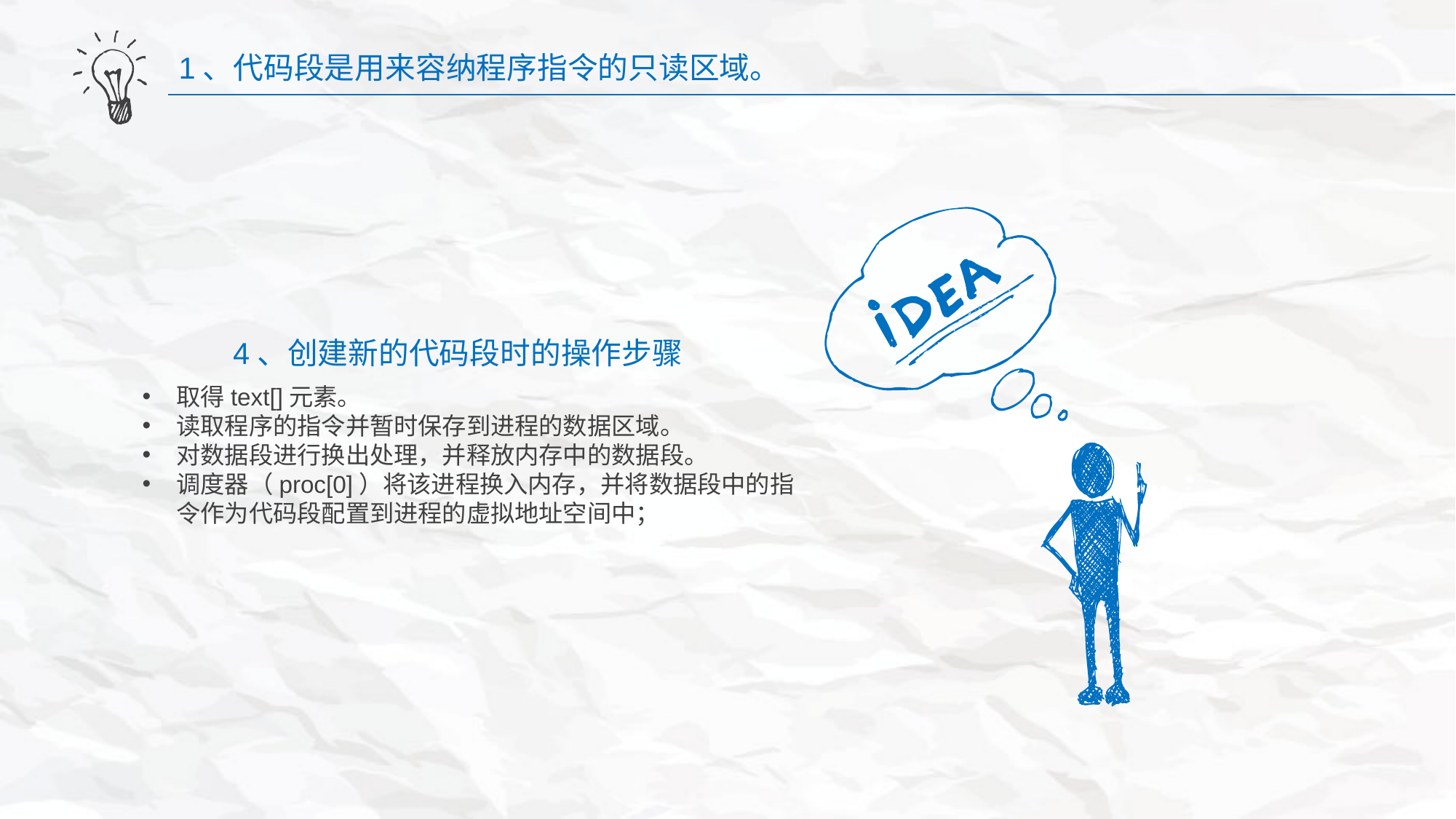

1、代码段是用来容纳程序指令的只读区域。

4、创建新的代码段时的操作步骤
取得text[]元素。
读取程序的指令并暂时保存到进程的数据区域。
对数据段进行换出处理，并释放内存中的数据段。
调度器（proc[0]）将该进程换入内存，并将数据段中的指令作为代码段配置到进程的虚拟地址空间中；